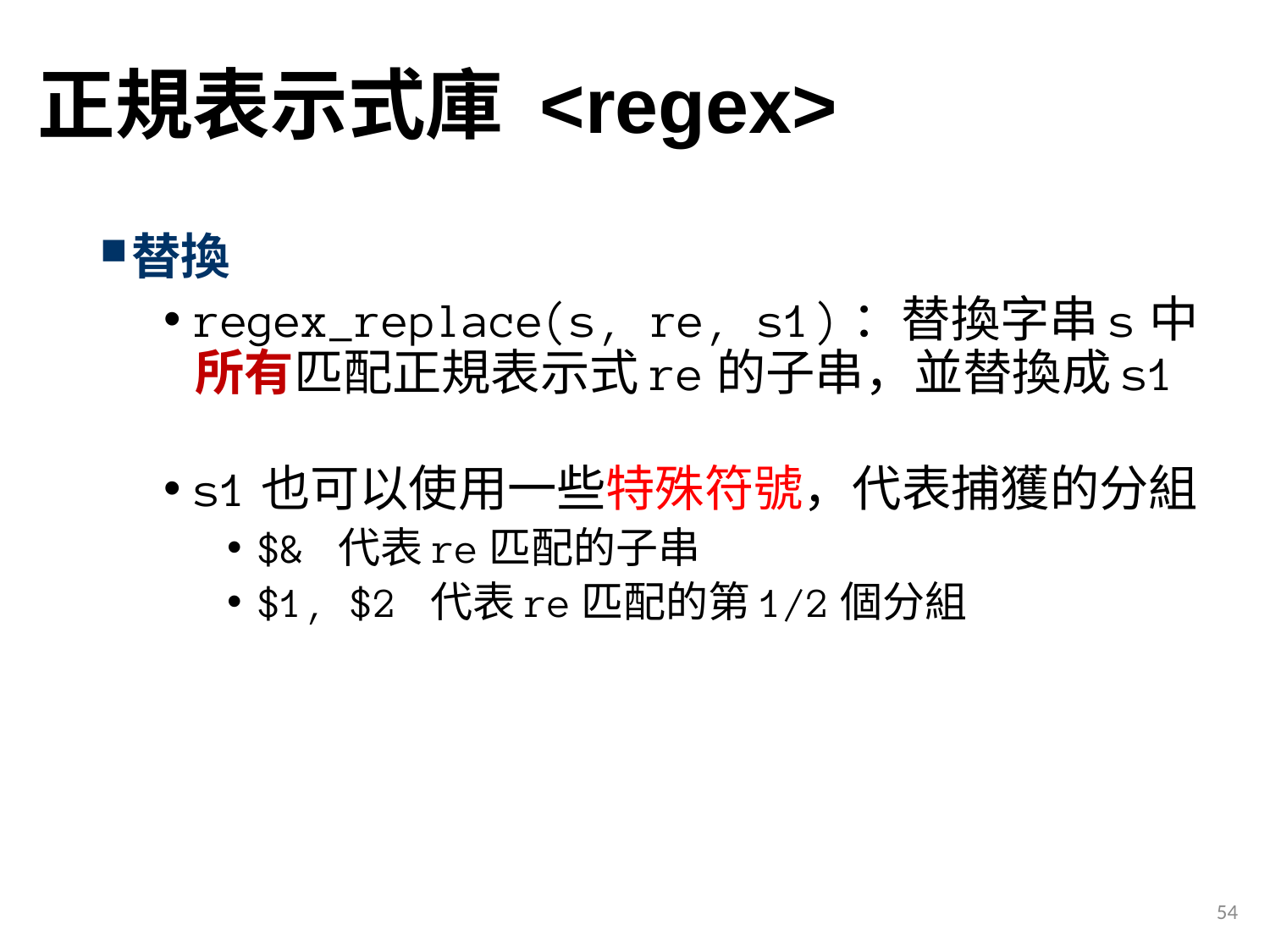

# 正規表示式庫 <regex>
替換
regex_replace(s, re, s1)：替換字串s中所有匹配正規表示式re的子串，並替換成s1

s1也可以使用一些特殊符號，代表捕獲的分組
$& 代表re匹配的子串
$1, $2 代表re匹配的第1/2個分組

54